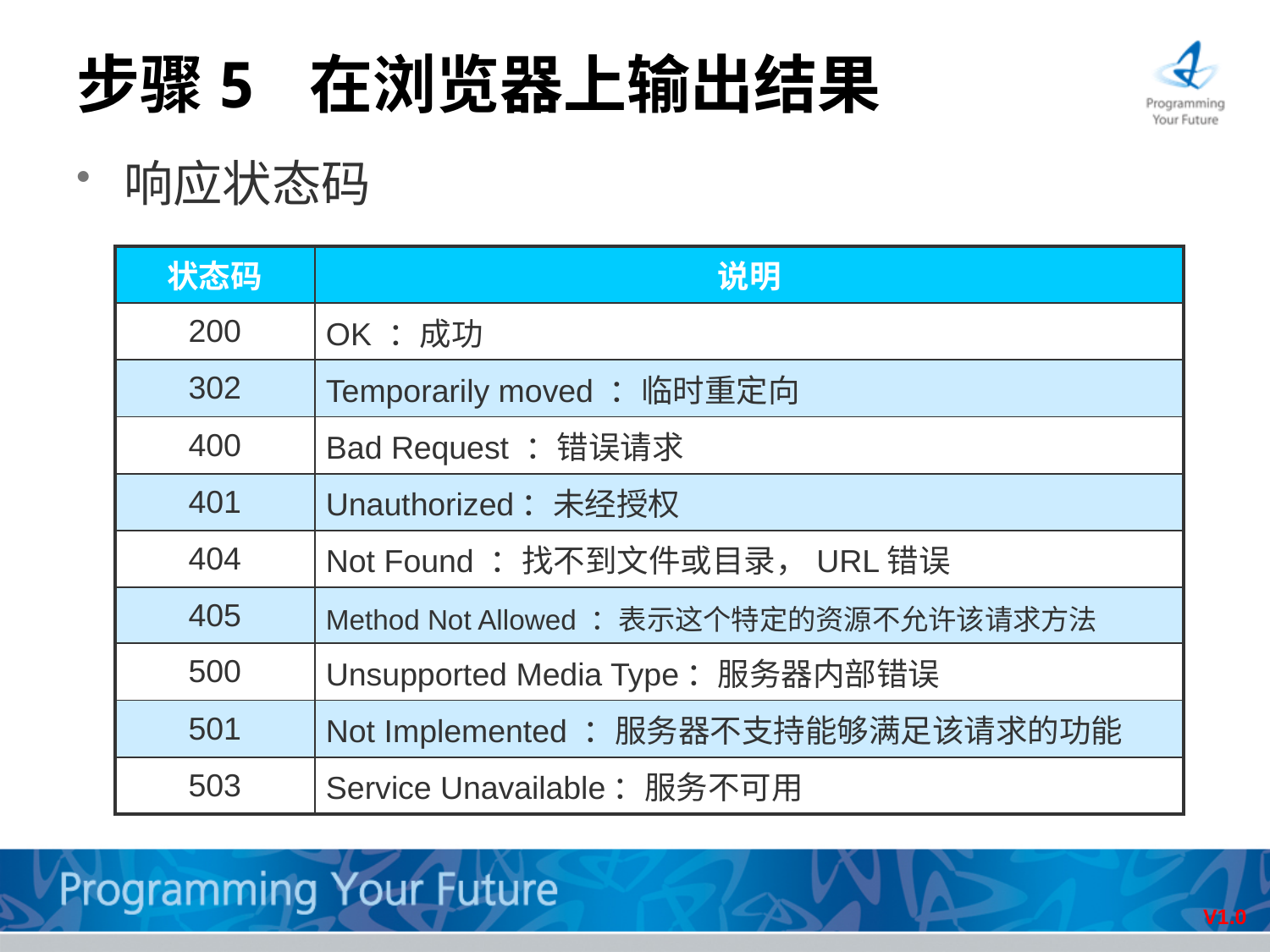

# 步骤5 在浏览器上输出结果
响应状态码
| 状态码 | 说明 |
| --- | --- |
| 200 | OK ：成功 |
| 302 | Temporarily moved ：临时重定向 |
| 400 | Bad Request ：错误请求 |
| 401 | Unauthorized：未经授权 |
| 404 | Not Found ：找不到文件或目录，URL错误 |
| 405 | Method Not Allowed ：表示这个特定的资源不允许该请求方法 |
| 500 | Unsupported Media Type：服务器内部错误 |
| 501 | Not Implemented ：服务器不支持能够满足该请求的功能 |
| 503 | Service Unavailable：服务不可用 |